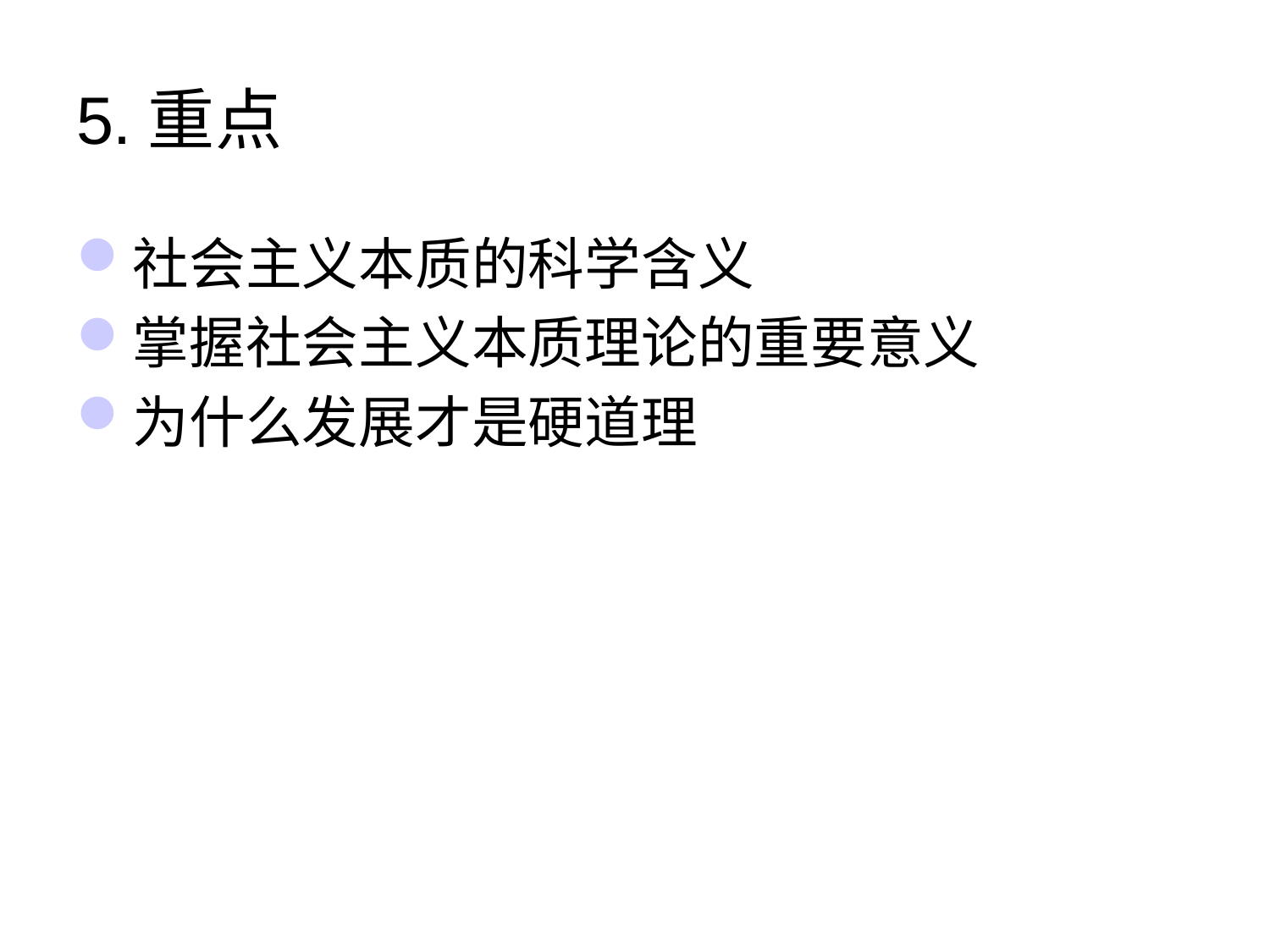

# 5.重点
社会主义本质的科学含义
掌握社会主义本质理论的重要意义
为什么发展才是硬道理